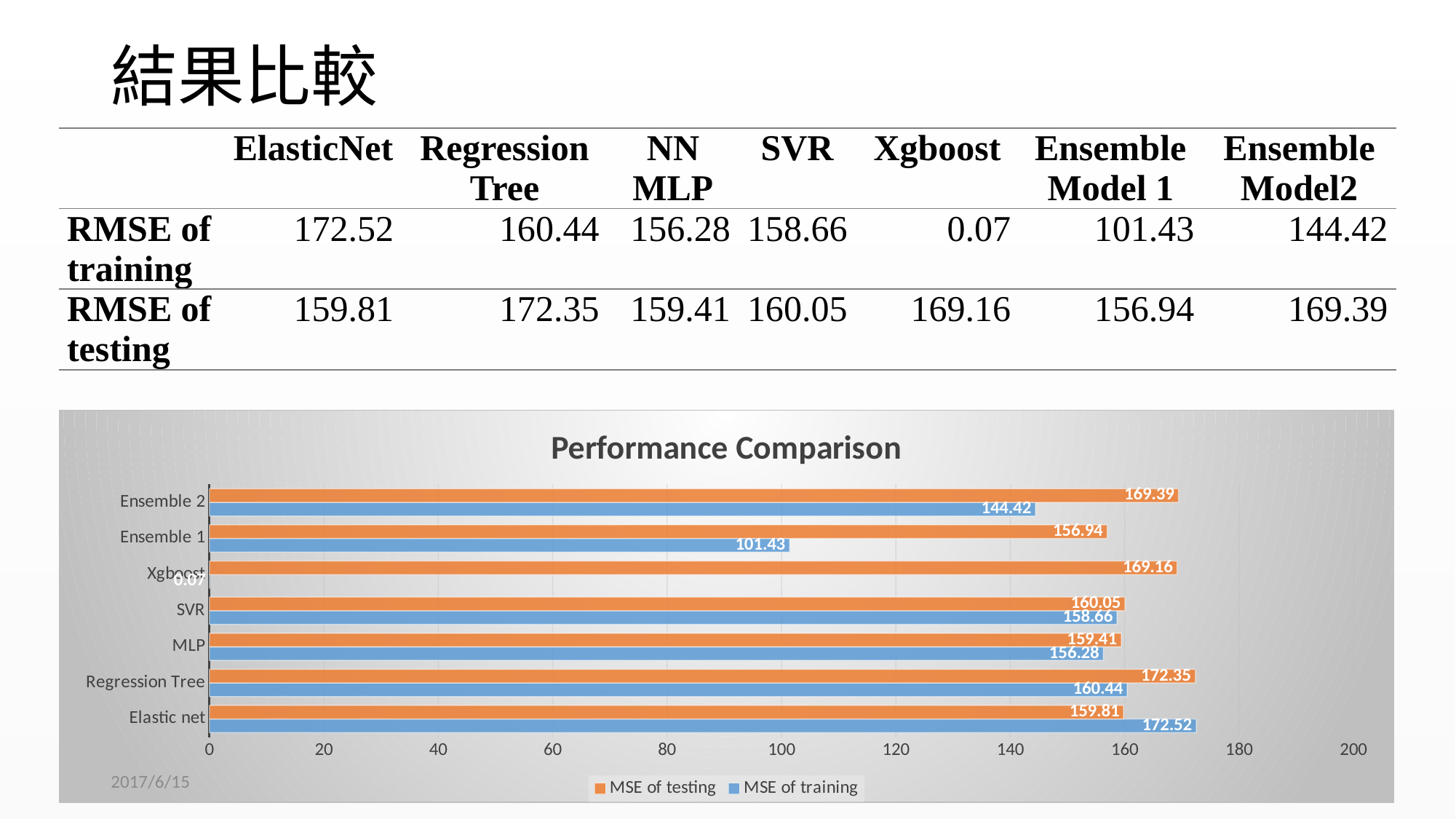

# 結果比較
|  | ElasticNet | Regression Tree | NN MLP | SVR | Xgboost | Ensemble Model 1 | Ensemble Model2 |
| --- | --- | --- | --- | --- | --- | --- | --- |
| RMSE of training | 172.52 | 160.44 | 156.28 | 158.66 | 0.07 | 101.43 | 144.42 |
| RMSE of testing | 159.81 | 172.35 | 159.41 | 160.05 | 169.16 | 156.94 | 169.39 |

### Chart: Performance Comparison

| Category | MSE of training | MSE of testing |
|---|---|---|
| Elastic net | 172.52 | 159.81 |
| Regression Tree | 160.44 | 172.35 |
| MLP | 156.28 | 159.41 |
| SVR | 158.66 | 160.05 |
| Xgboost | 0.07 | 169.16 |
| Ensemble 1 | 101.43 | 156.94 |
| Ensemble 2 | 144.42 | 169.39 |
2017/6/15
10